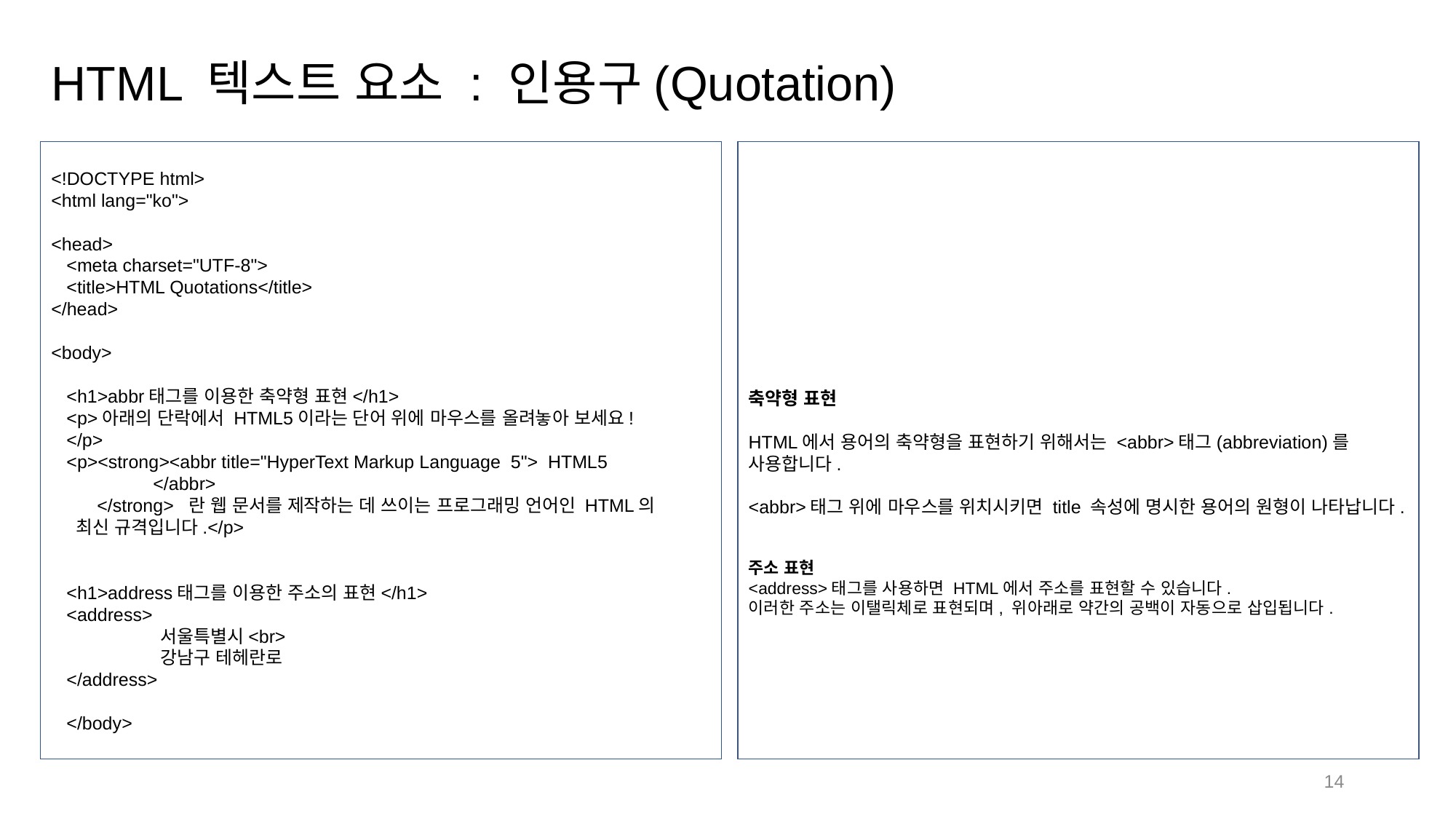

# HTML 텍스트 요소 : 인용구(Quotation)
<!DOCTYPE html>
<html lang="ko">

<head>
   <meta charset="UTF-8">
   <title>HTML Quotations</title>
</head>

<body>

   <h1>abbr태그를 이용한 축약형 표현</h1>
   <p>아래의 단락에서 HTML5이라는 단어 위에 마우스를 올려놓아 보세요!
   </p>
   <p><strong><abbr title="HyperText Markup Language  5">  HTML5
                    </abbr>
         </strong>  란 웹 문서를 제작하는 데 쓰이는 프로그래밍 언어인 HTML의
    최신 규격입니다.</p>

   <h1>address태그를 이용한 주소의 표현</h1>
   <address>
	서울특별시<br>
	강남구 테헤란로
   </address>

   </body>

축약형 표현

HTML에서 용어의 축약형을 표현하기 위해서는 <abbr>태그(abbreviation)를 사용합니다.

<abbr>태그 위에 마우스를 위치시키면 title 속성에 명시한 용어의 원형이 나타납니다.

주소 표현
<address>태그를 사용하면 HTML에서 주소를 표현할 수 있습니다.
이러한 주소는 이탤릭체로 표현되며, 위아래로 약간의 공백이 자동으로 삽입됩니다.

14